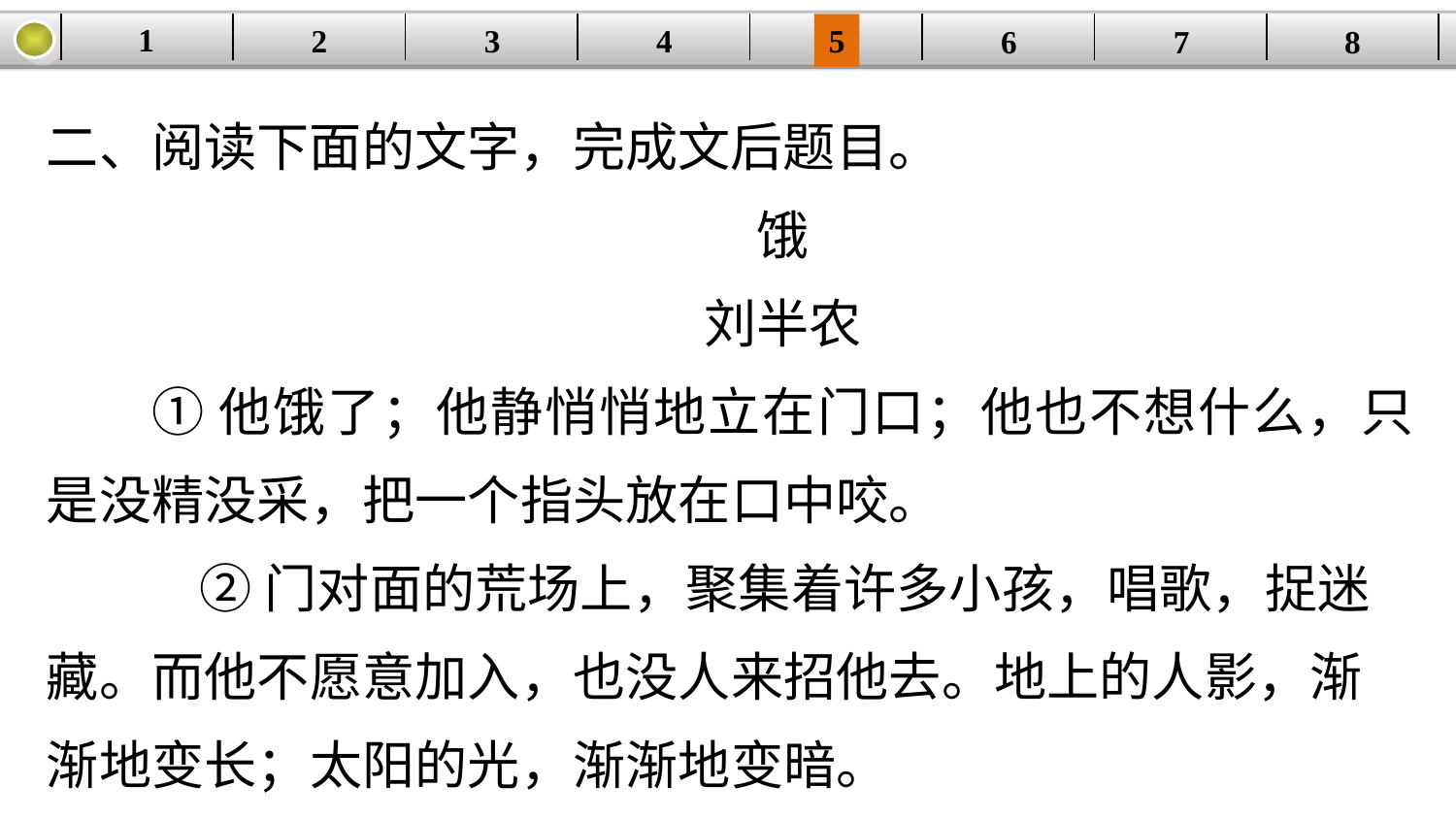

1
2
3
4
|  |  |  |  |  |  |  |  |
| --- | --- | --- | --- | --- | --- | --- | --- |
5
6
7
8

二、阅读下面的文字，完成文后题目。
饿
刘半农
①他饿了；他静悄悄地立在门口；他也不想什么，只是没精没采，把一个指头放在口中咬。
    ②门对面的荒场上，聚集着许多小孩，唱歌，捉迷藏。而他不愿意加入，也没人来招他去。地上的人影，渐渐地变长；太阳的光，渐渐地变暗。